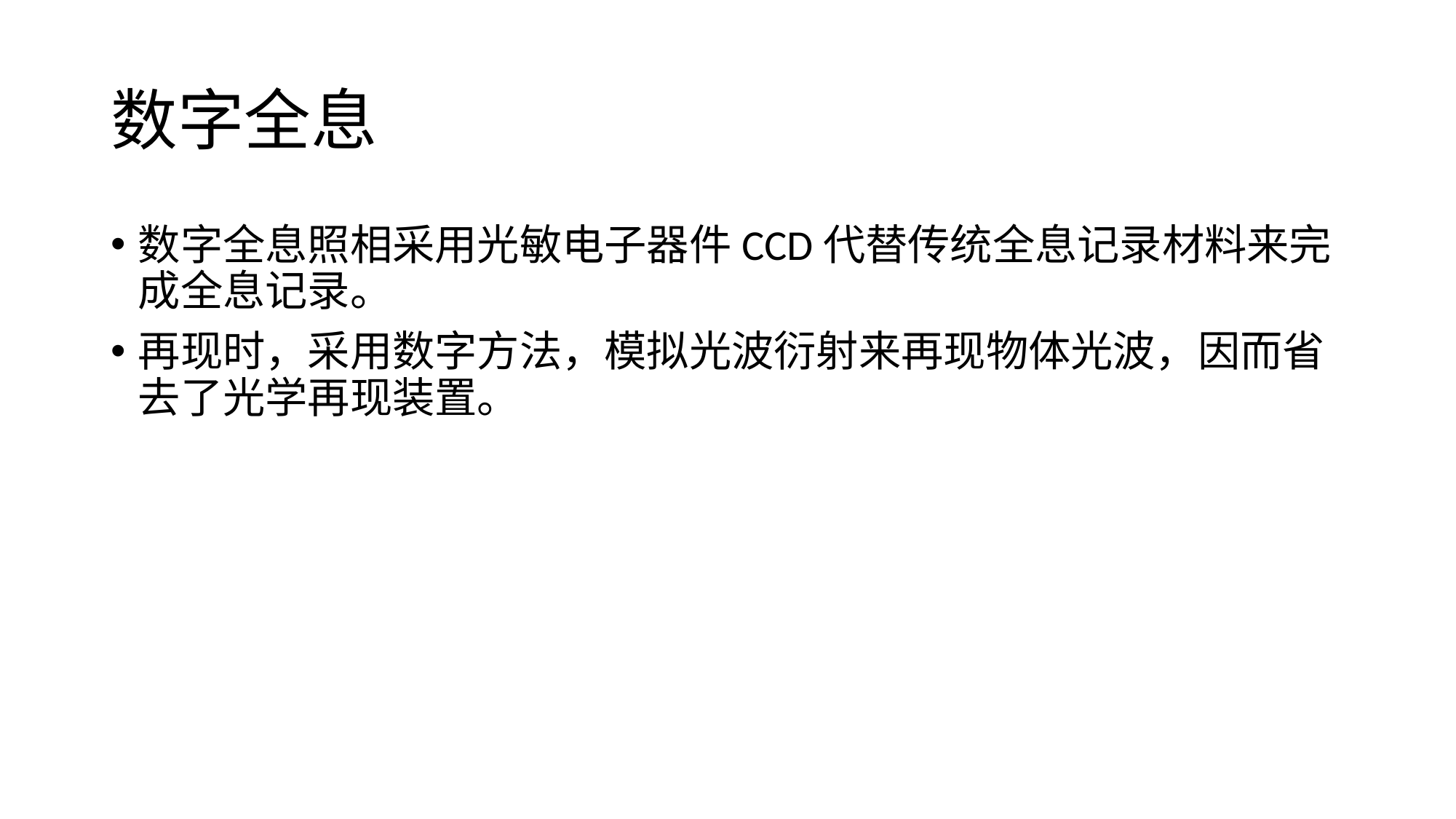

# 数字全息
数字全息照相采用光敏电子器件CCD代替传统全息记录材料来完成全息记录。
再现时，采用数字方法，模拟光波衍射来再现物体光波，因而省去了光学再现装置。